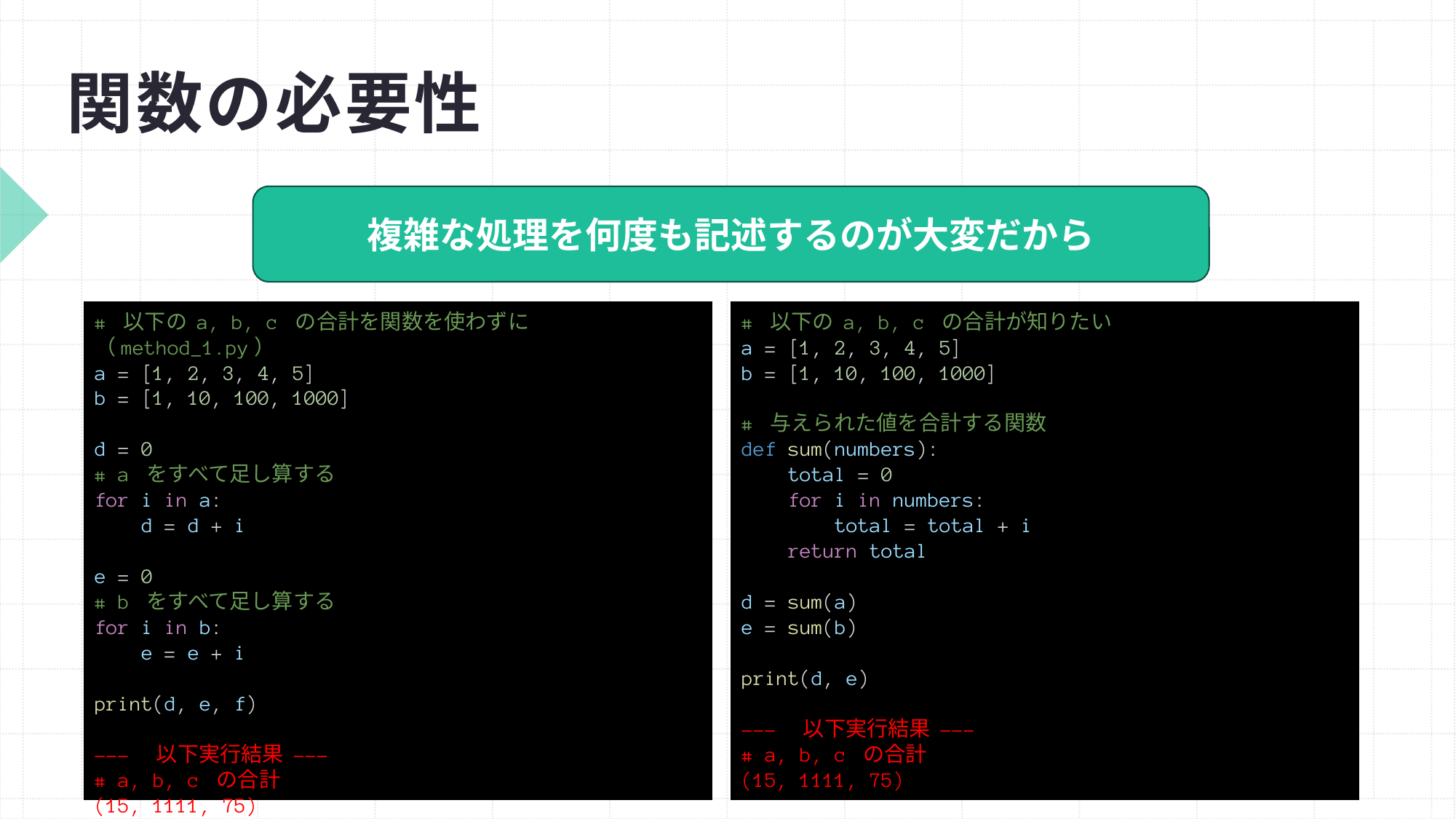

# 関数の必要性
複雑な処理を何度も記述するのが大変だから
# 以下の a, b, c の合計を関数を使わずに（method_1.py）
a = [1, 2, 3, 4, 5]
b = [1, 10, 100, 1000]
d = 0
# a をすべて足し算する
for i in a:
    d = d + i
e = 0
# b をすべて足し算する
for i in b:
    e = e + i

print(d, e, f)

---　以下実行結果 ---
# a, b, c の合計
(15, 1111, 75)

# 以下の a, b, c の合計が知りたい
a = [1, 2, 3, 4, 5]
b = [1, 10, 100, 1000]
# 与えられた値を合計する関数
def sum(numbers):
    total = 0
    for i in numbers:
        total = total + i
    return total
d = sum(a)
e = sum(b)
print(d, e)

---　以下実行結果 ---
# a, b, c の合計
(15, 1111, 75)